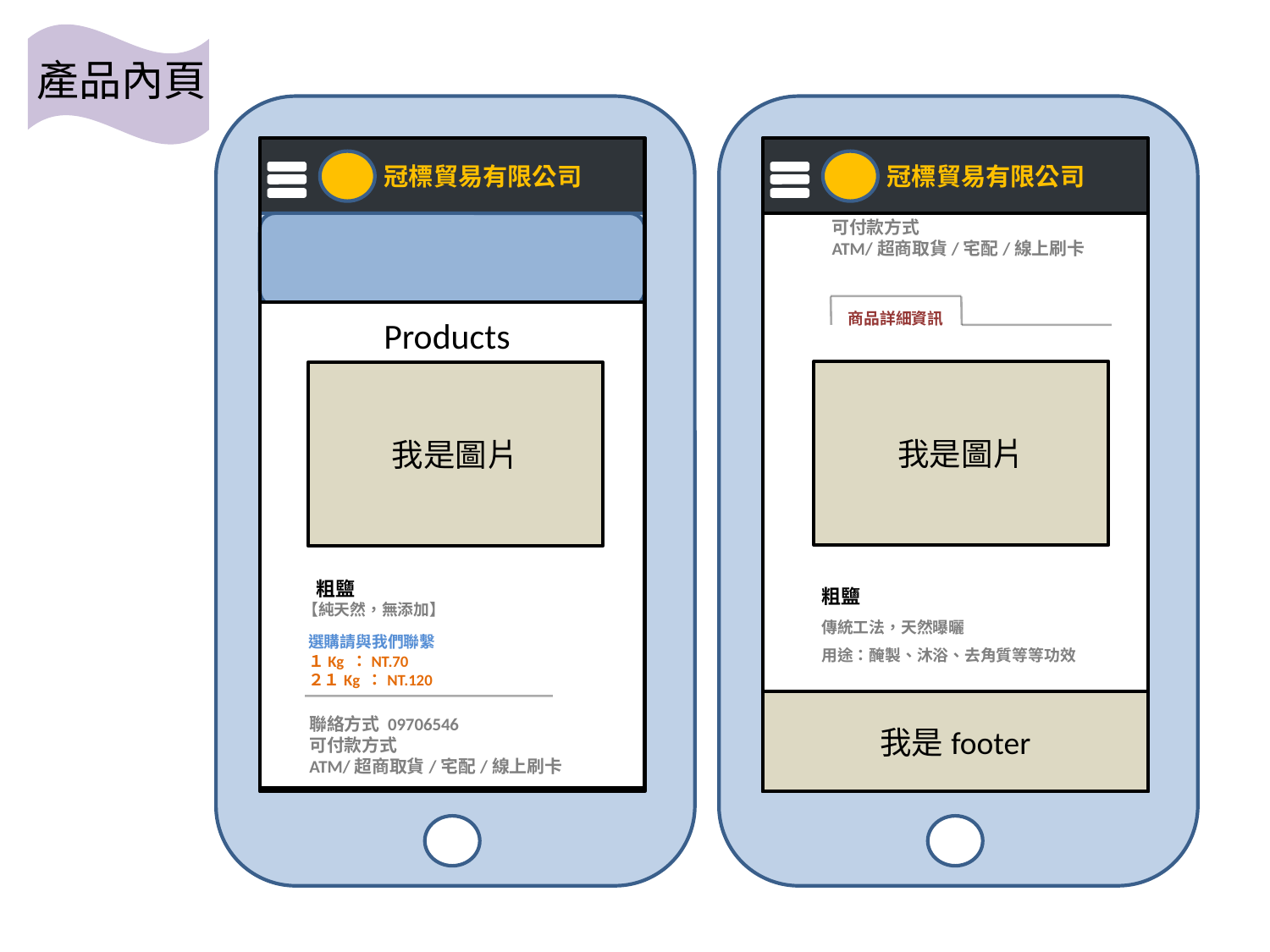

產品內頁

冠標貿易有限公司
冠標貿易有限公司

可付款方式
ATM/超商取貨/宅配/線上刷卡

商品詳細資訊

Products
我是圖片
我是圖片
產品介紹
粗鹽
傳統工法，天然曝曬
用途：醃製、沐浴、去角質等等功效
  粗鹽
【純天然，無添加】
選購請與我們聯繫
１Kg ：NT.70
２１Kg ：NT.120

我是footer
聯絡方式 09706546
可付款方式
ATM/超商取貨/宅配/線上刷卡